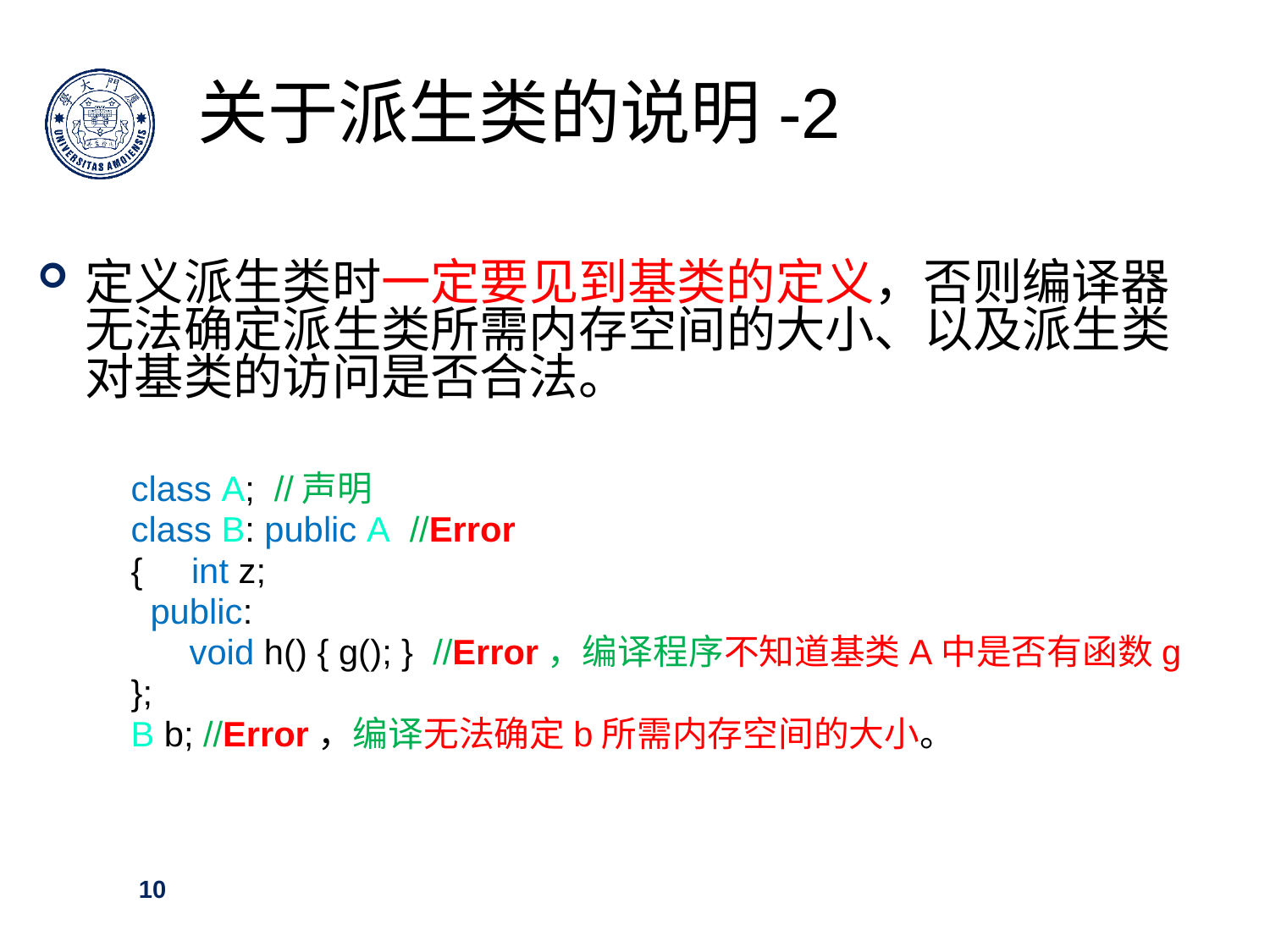

关于派生类的说明-2
定义派生类时一定要见到基类的定义，否则编译器无法确定派生类所需内存空间的大小、以及派生类对基类的访问是否合法。

class A;  //声明
class B: public A  //Error
{     int z;
  public:
      void h() { g(); }  //Error，编译程序不知道基类A中是否有函数g
};
B b; //Error，编译无法确定b所需内存空间的大小。

10